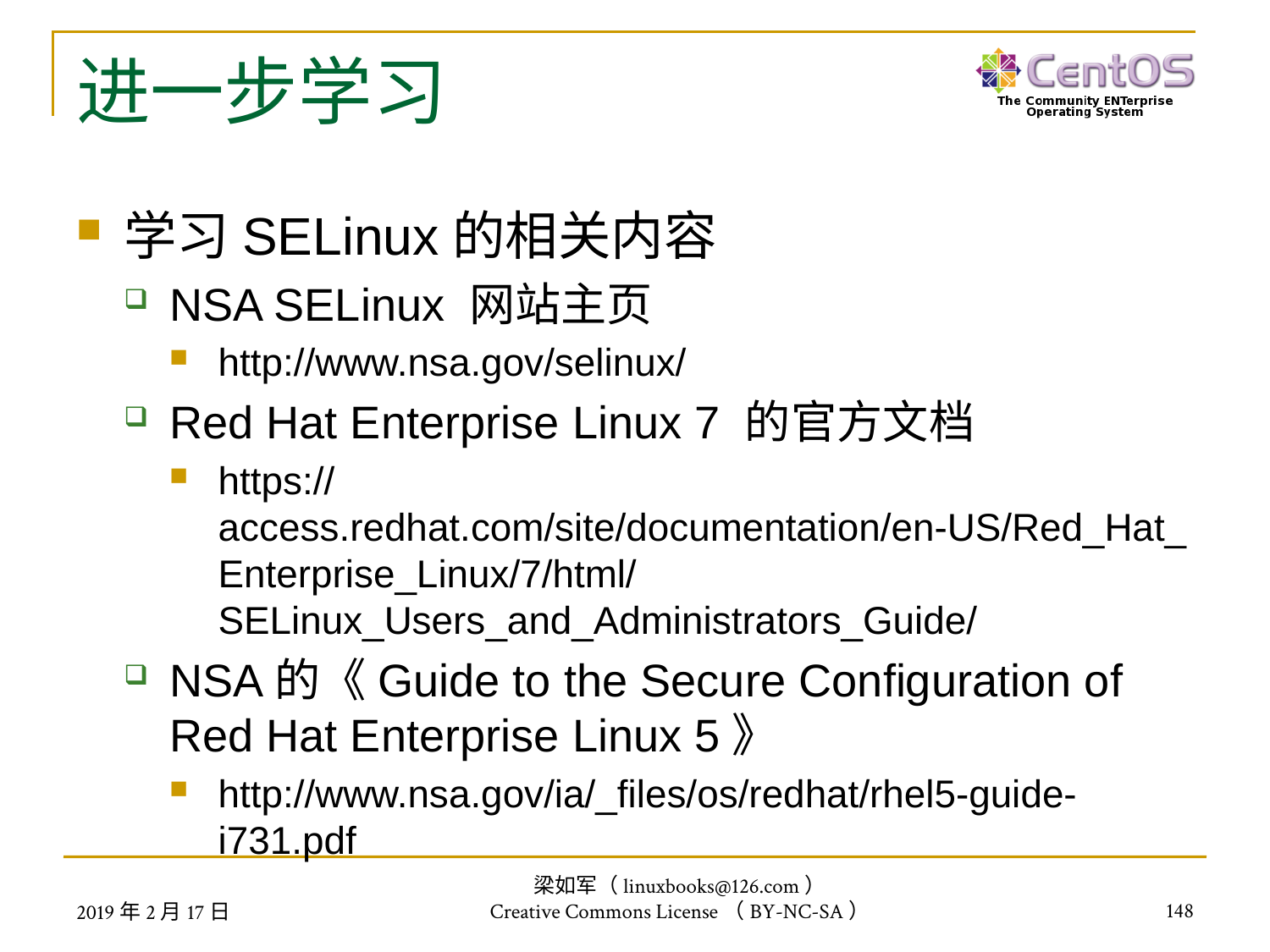

# 进一步学习
学习SELinux的相关内容
NSA SELinux 网站主页
http://www.nsa.gov/selinux/
Red Hat Enterprise Linux 7 的官方文档
https:// access.redhat.com/site/documentation/en-US/Red_Hat_Enterprise_Linux/7/html/SELinux_Users_and_Administrators_Guide/
NSA的《Guide to the Secure Configuration of Red Hat Enterprise Linux 5》
http://www.nsa.gov/ia/_files/os/redhat/rhel5-guide-i731.pdf
梁如军（linuxbooks@126.com）
Creative Commons License（BY-NC-SA）
2019年2月17日
148